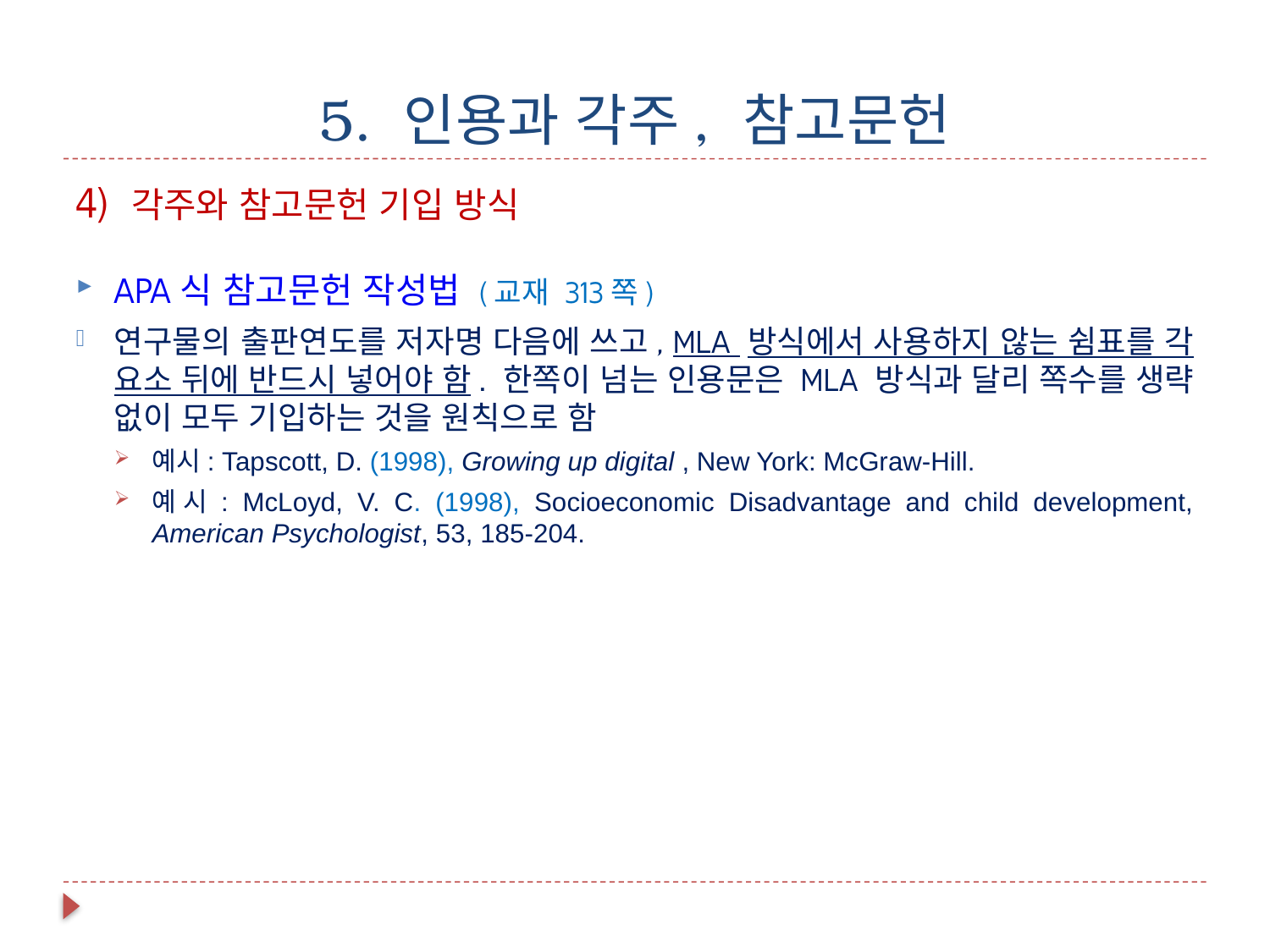

# 5. 인용과 각주, 참고문헌
4) 각주와 참고문헌 기입 방식

APA식 참고문헌 작성법 (교재 313쪽)
연구물의 출판연도를 저자명 다음에 쓰고, MLA 방식에서 사용하지 않는 쉼표를 각 요소 뒤에 반드시 넣어야 함. 한쪽이 넘는 인용문은 MLA 방식과 달리 쪽수를 생략 없이 모두 기입하는 것을 원칙으로 함
예시: Tapscott, D. (1998), Growing up digital , New York: McGraw-Hill.
예시: McLoyd, V. C. (1998), Socioeconomic Disadvantage and child development, American Psychologist, 53, 185-204.